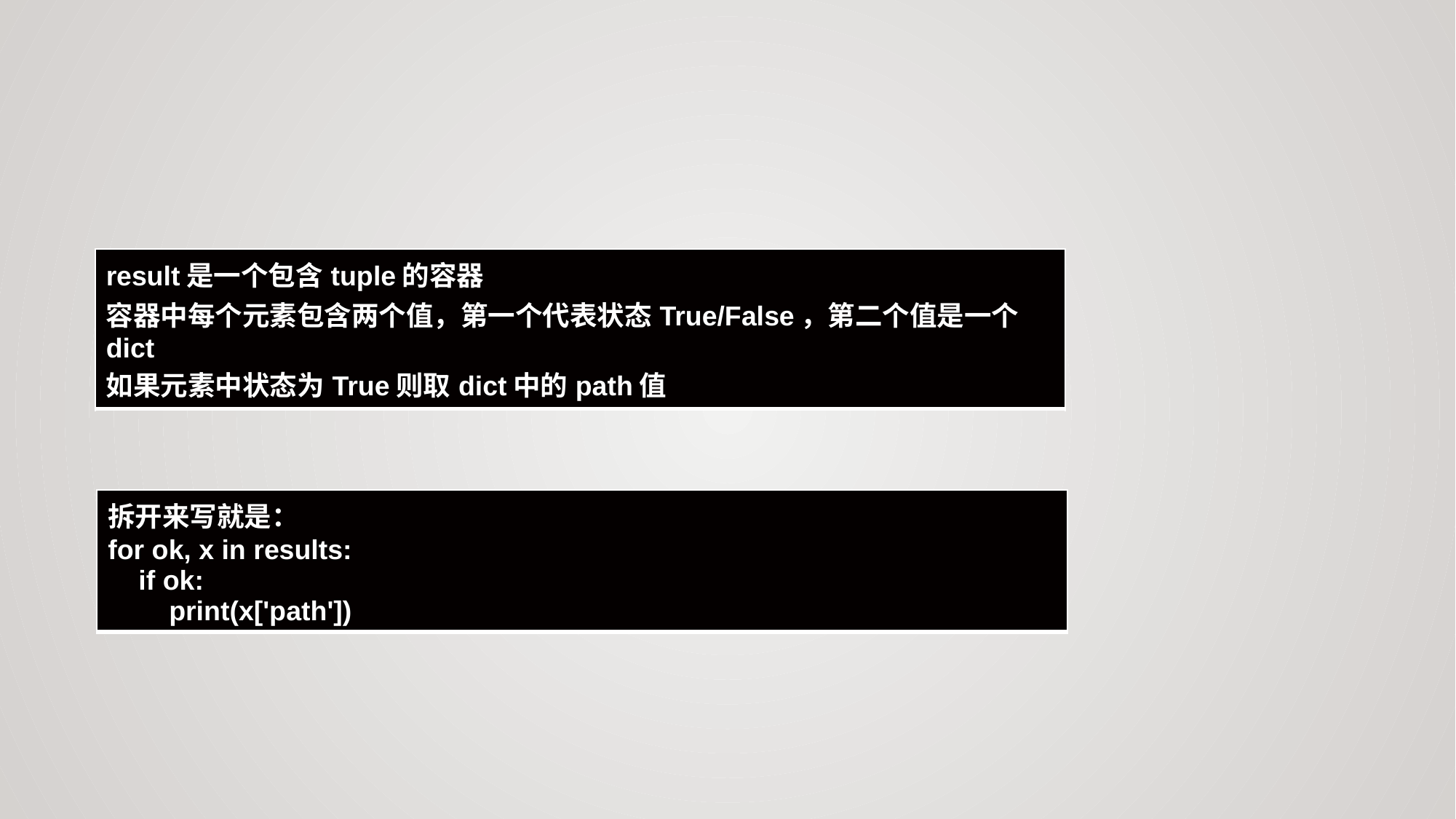

| result是一个包含tuple的容器 容器中每个元素包含两个值，第一个代表状态True/False，第二个值是一个dict 如果元素中状态为True则取dict中的path值 |
| --- |
| 拆开来写就是： for ok, x in results: if ok: print(x['path']) |
| --- |